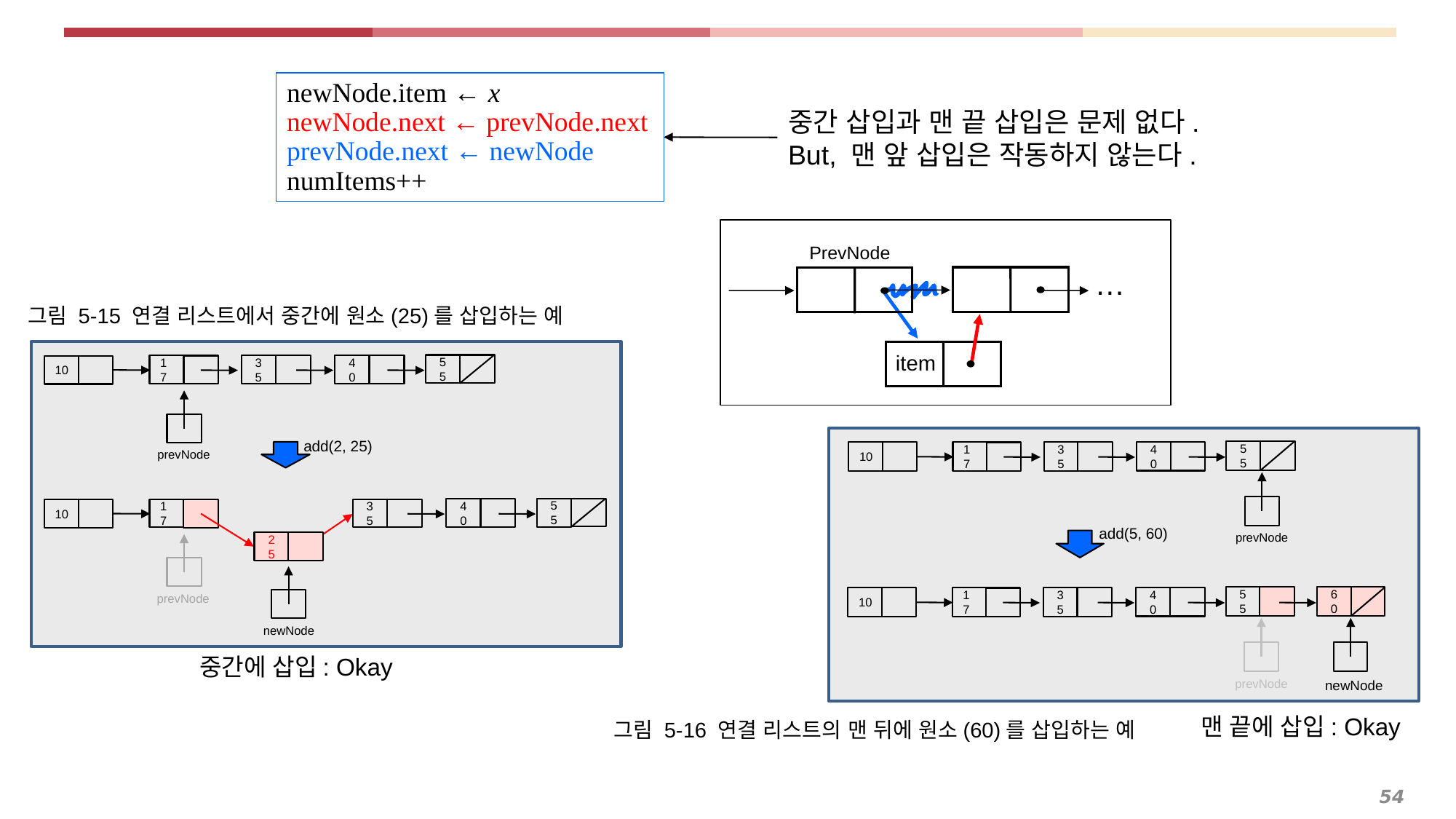

newNode.item ← x
newNode.next ← prevNode.next
prevNode.next ← newNode
numItems++
중간 삽입과 맨 끝 삽입은 문제 없다.
But, 맨 앞 삽입은 작동하지 않는다.

…

PrevNode

그림 5-15 연결 리스트에서 중간에 원소(25)를 삽입하는 예

item

55

40
17

35

10

add(2, 25)

prevNode
55

40
35

17

10
25

prevNode

newNode

55

40
17

35

10

add(5, 60)
prevNode

60
55

40
17

35

10

prevNode
newNode
중간에 삽입: Okay
맨 끝에 삽입: Okay
그림 5-16 연결 리스트의 맨 뒤에 원소(60)를 삽입하는 예